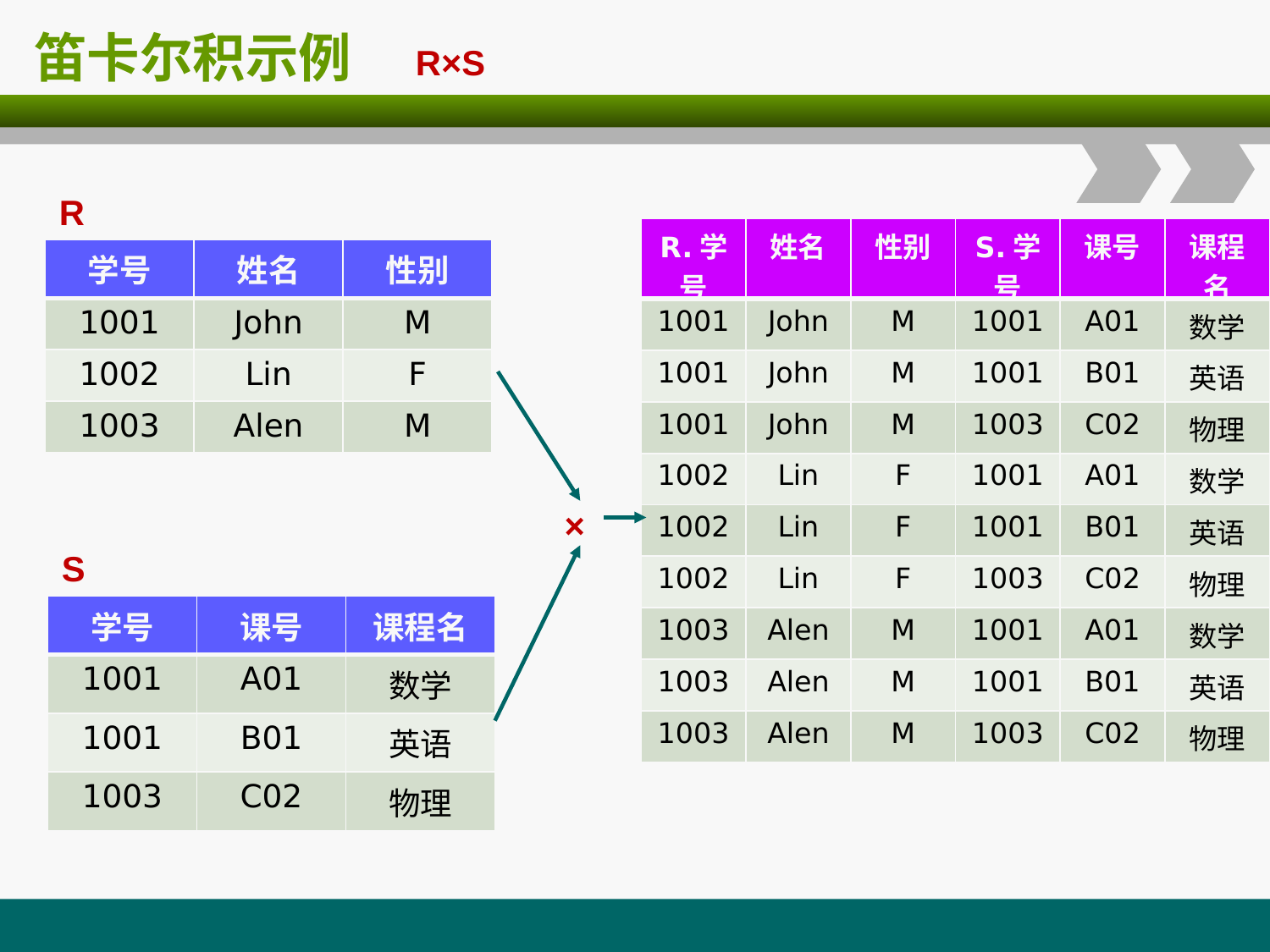

# 笛卡尔积示例
R×S
R
| R.学号 | 姓名 | 性别 | S.学号 | 课号 | 课程名 |
| --- | --- | --- | --- | --- | --- |
| 1001 | John | M | 1001 | A01 | 数学 |
| 1001 | John | M | 1001 | B01 | 英语 |
| 1001 | John | M | 1003 | C02 | 物理 |
| 1002 | Lin | F | 1001 | A01 | 数学 |
| 1002 | Lin | F | 1001 | B01 | 英语 |
| 1002 | Lin | F | 1003 | C02 | 物理 |
| 1003 | Alen | M | 1001 | A01 | 数学 |
| 1003 | Alen | M | 1001 | B01 | 英语 |
| 1003 | Alen | M | 1003 | C02 | 物理 |
| 学号 | 姓名 | 性别 |
| --- | --- | --- |
| 1001 | John | M |
| 1002 | Lin | F |
| 1003 | Alen | M |
×
S
| 学号 | 课号 | 课程名 |
| --- | --- | --- |
| 1001 | A01 | 数学 |
| 1001 | B01 | 英语 |
| 1003 | C02 | 物理 |